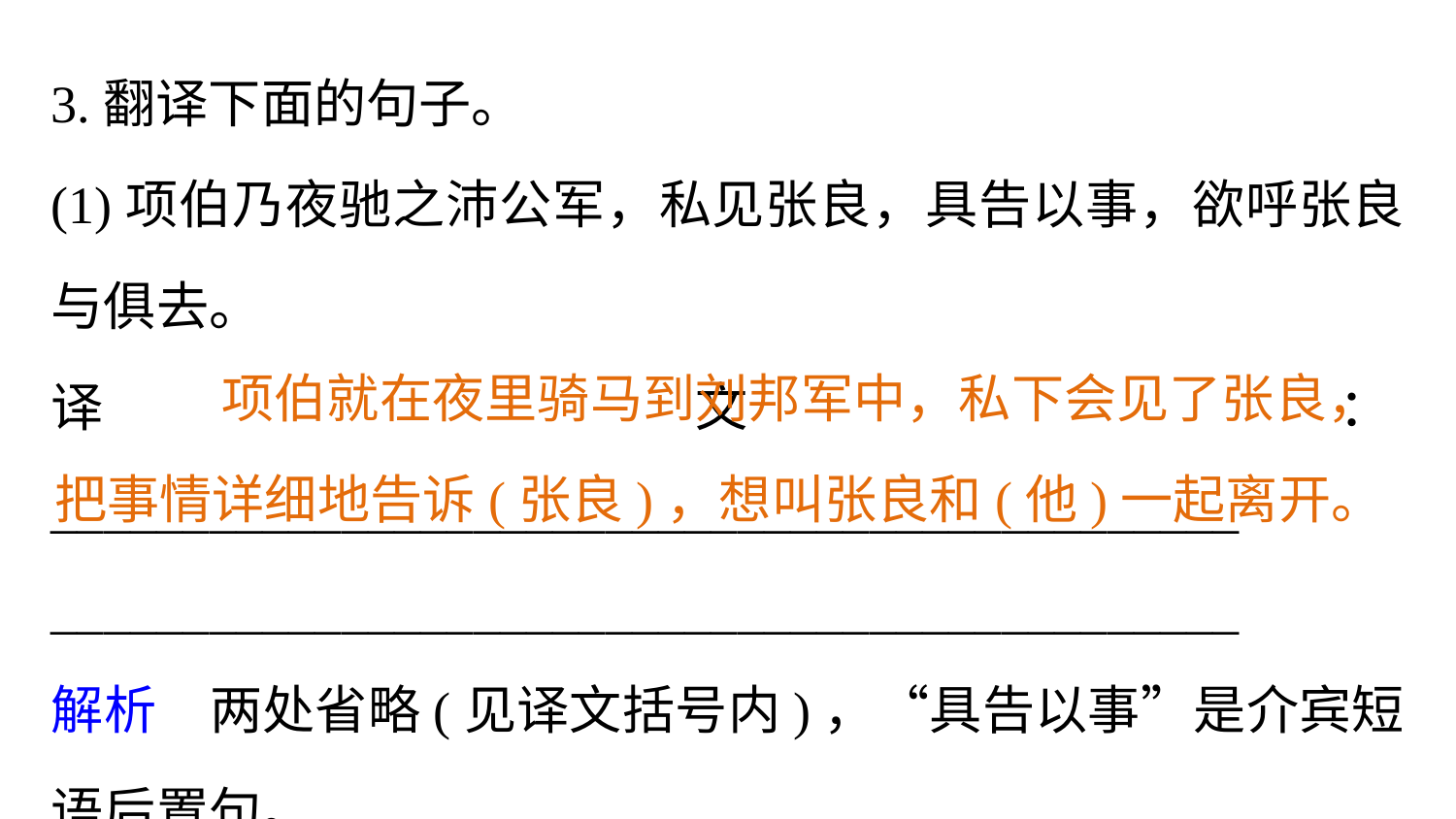

3.翻译下面的句子。
(1)项伯乃夜驰之沛公军，私见张良，具告以事，欲呼张良与俱去。
译文：_____________________________________________
_____________________________________________
解析　两处省略(见译文括号内)，“具告以事”是介宾短语后置句。
             项伯就在夜里骑马到刘邦军中，私下会见了张良，把事情详细地告诉(张良)，想叫张良和(他)一起离开。